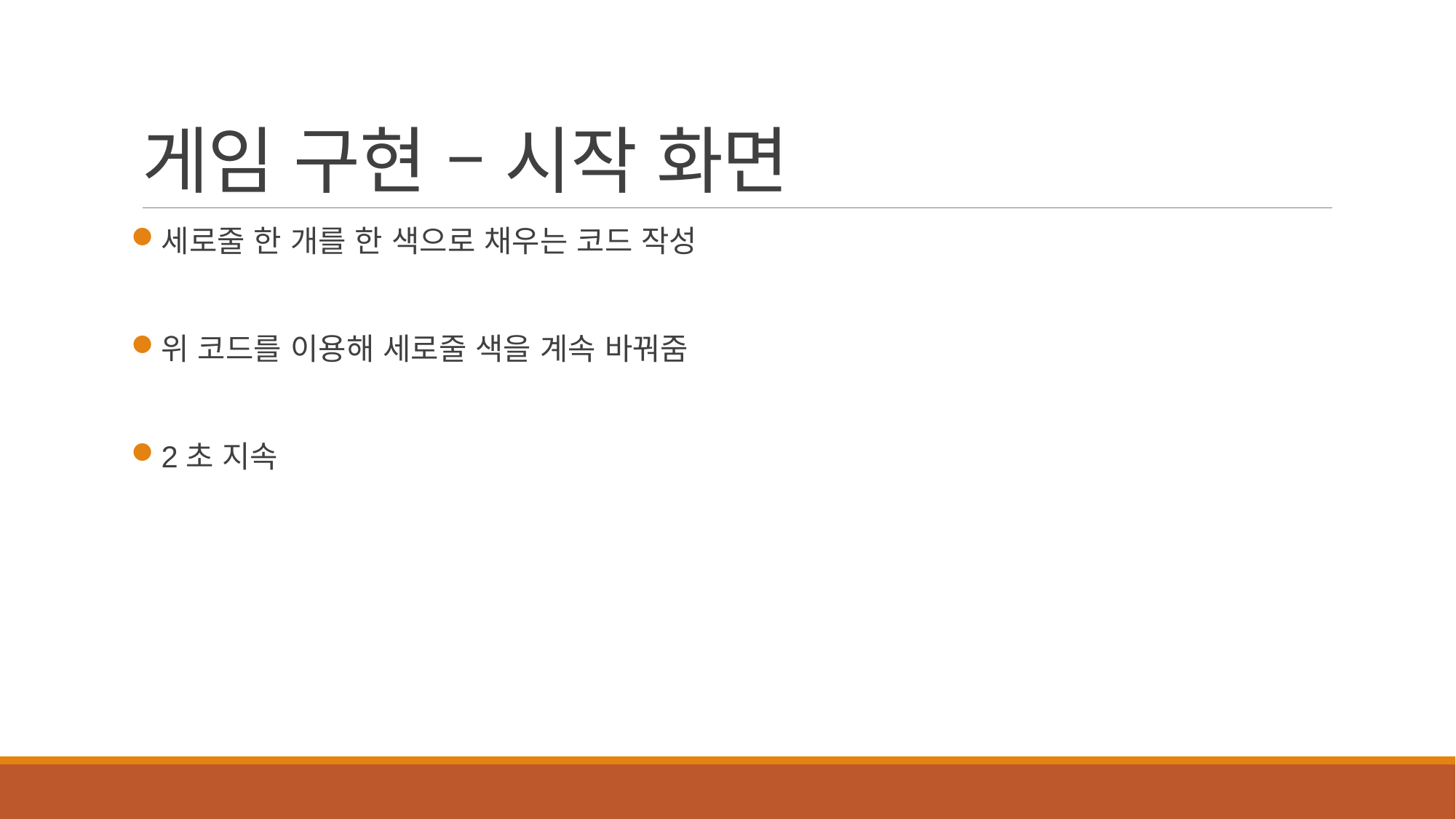

# 게임 구현 – 시작 화면
세로줄 한 개를 한 색으로 채우는 코드 작성

위 코드를 이용해 세로줄 색을 계속 바꿔줌

2초 지속